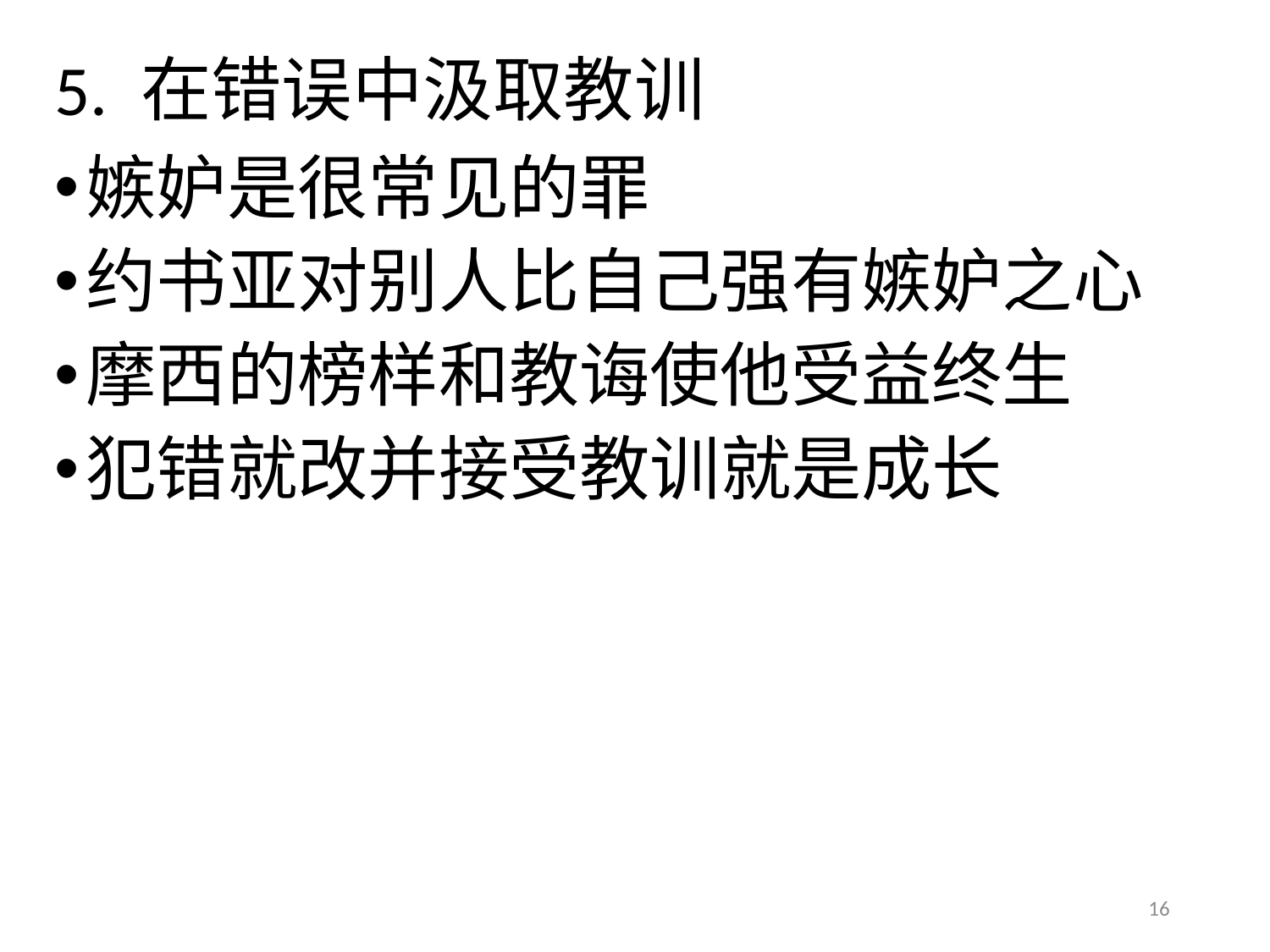

# 5. 在错误中汲取教训
嫉妒是很常见的罪
约书亚对别人比自己强有嫉妒之心
摩西的榜样和教诲使他受益终生
犯错就改并接受教训就是成长

16